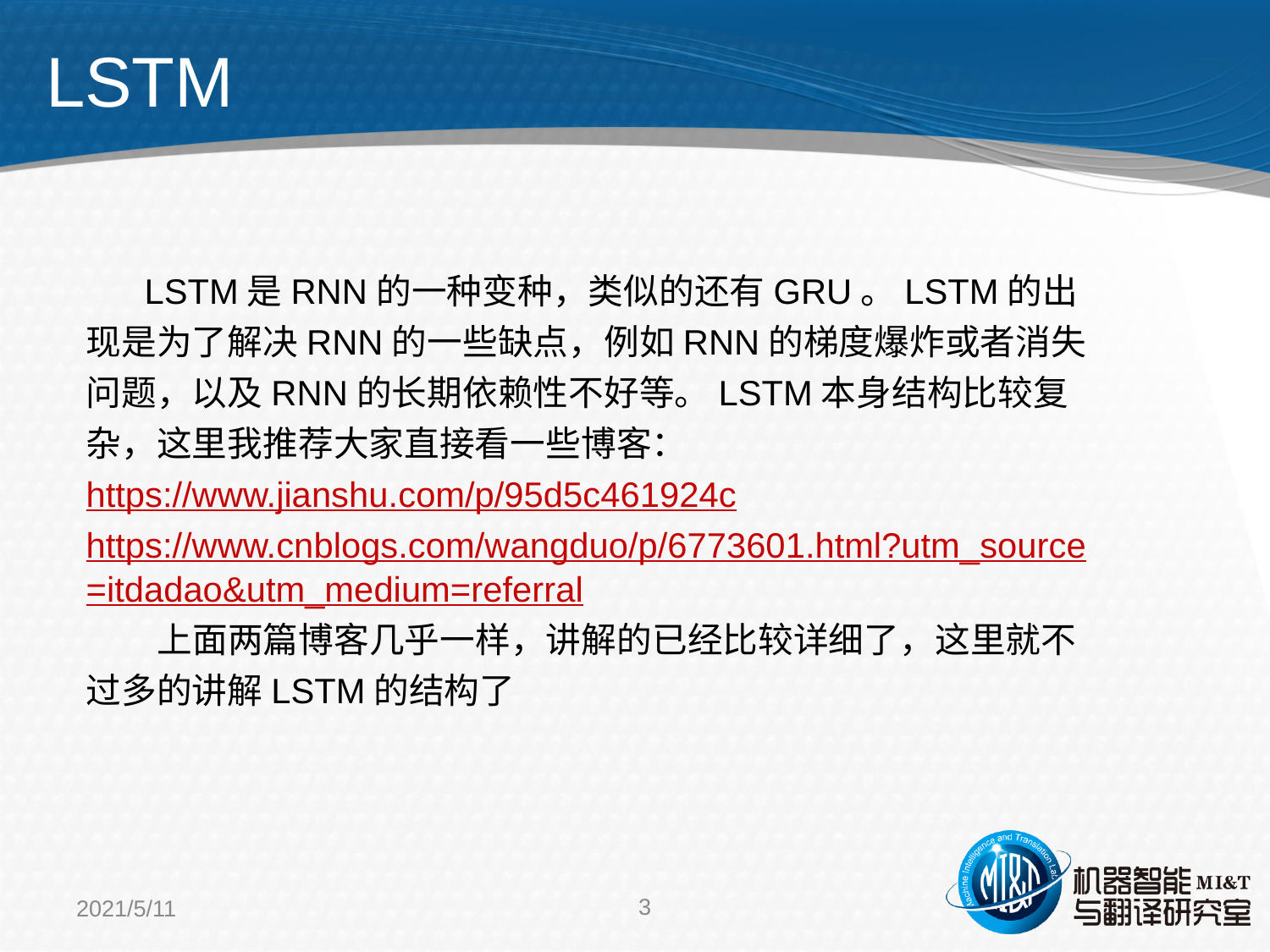

LSTM

      LSTM是RNN的一种变种，类似的还有GRU。LSTM的出现是为了解决RNN的一些缺点，例如RNN的梯度爆炸或者消失问题，以及RNN的长期依赖性不好等。LSTM本身结构比较复杂，这里我推荐大家直接看一些博客：
https://www.jianshu.com/p/95d5c461924c
https://www.cnblogs.com/wangduo/p/6773601.html?utm_source=itdadao&utm_medium=referral
        上面两篇博客几乎一样，讲解的已经比较详细了，这里就不过多的讲解LSTM的结构了

3
2021/5/11